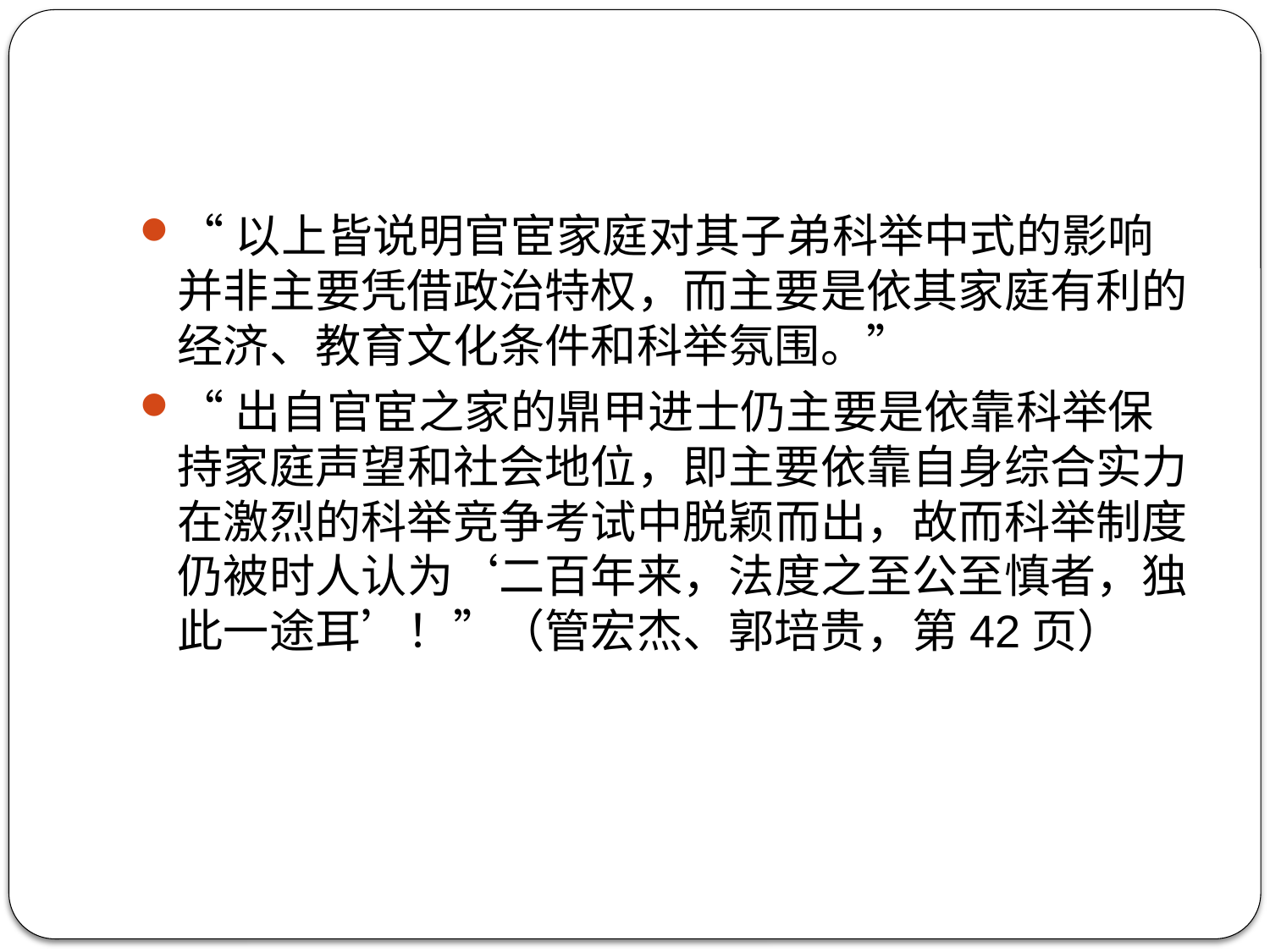

#
“以上皆说明官宦家庭对其子弟科举中式的影响并非主要凭借政治特权，而主要是依其家庭有利的经济、教育文化条件和科举氛围。”
“出自官宦之家的鼎甲进士仍主要是依靠科举保持家庭声望和社会地位，即主要依靠自身综合实力在激烈的科举竞争考试中脱颖而出，故而科举制度仍被时人认为‘二百年来，法度之至公至慎者，独此一途耳’！”（管宏杰、郭培贵，第42页）